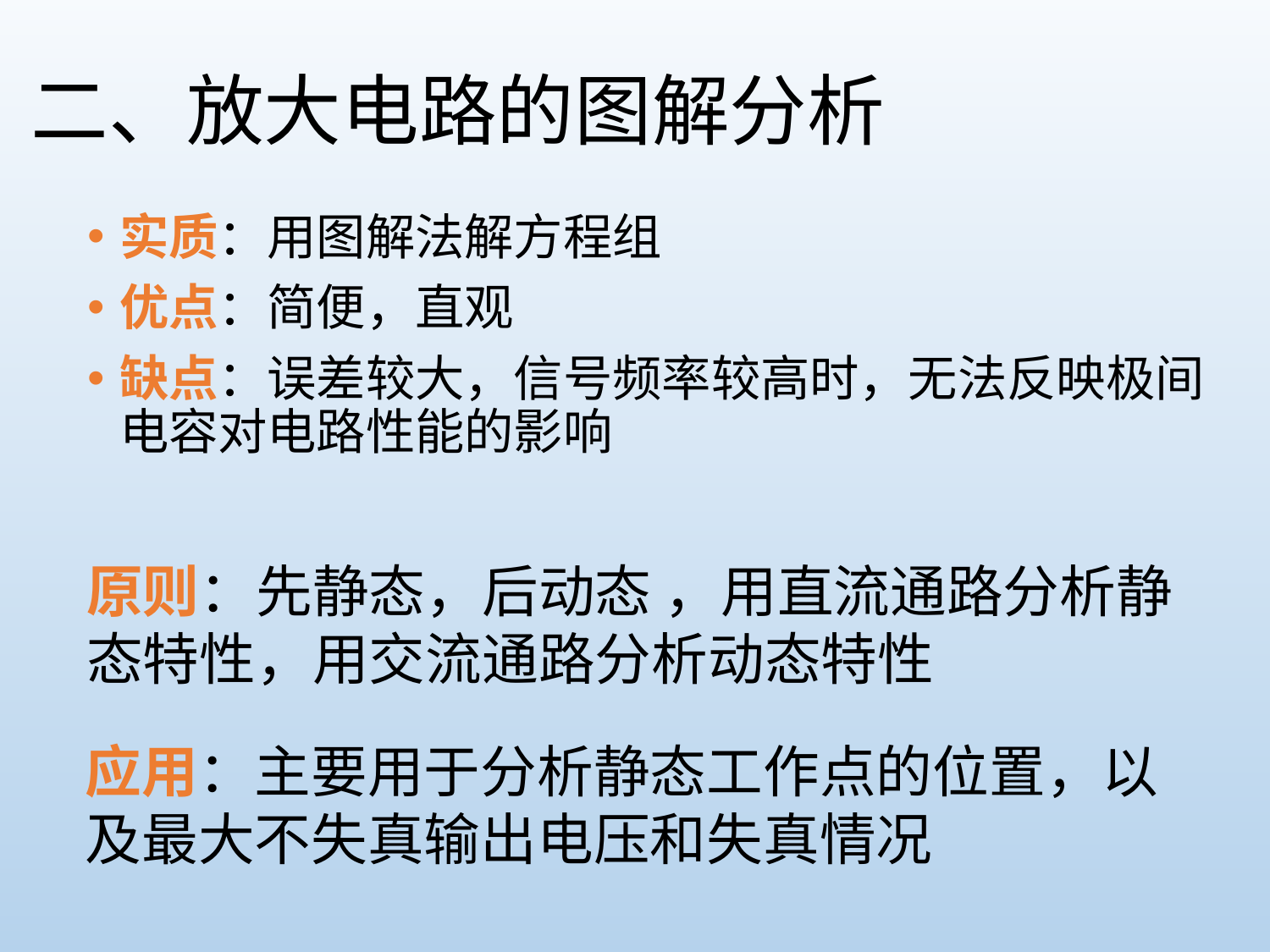

# 二、放大电路的图解分析
实质：用图解法解方程组
优点：简便，直观
缺点：误差较大，信号频率较高时，无法反映极间电容对电路性能的影响
原则：先静态，后动态 ，用直流通路分析静态特性，用交流通路分析动态特性
应用：主要用于分析静态工作点的位置，以及最大不失真输出电压和失真情况